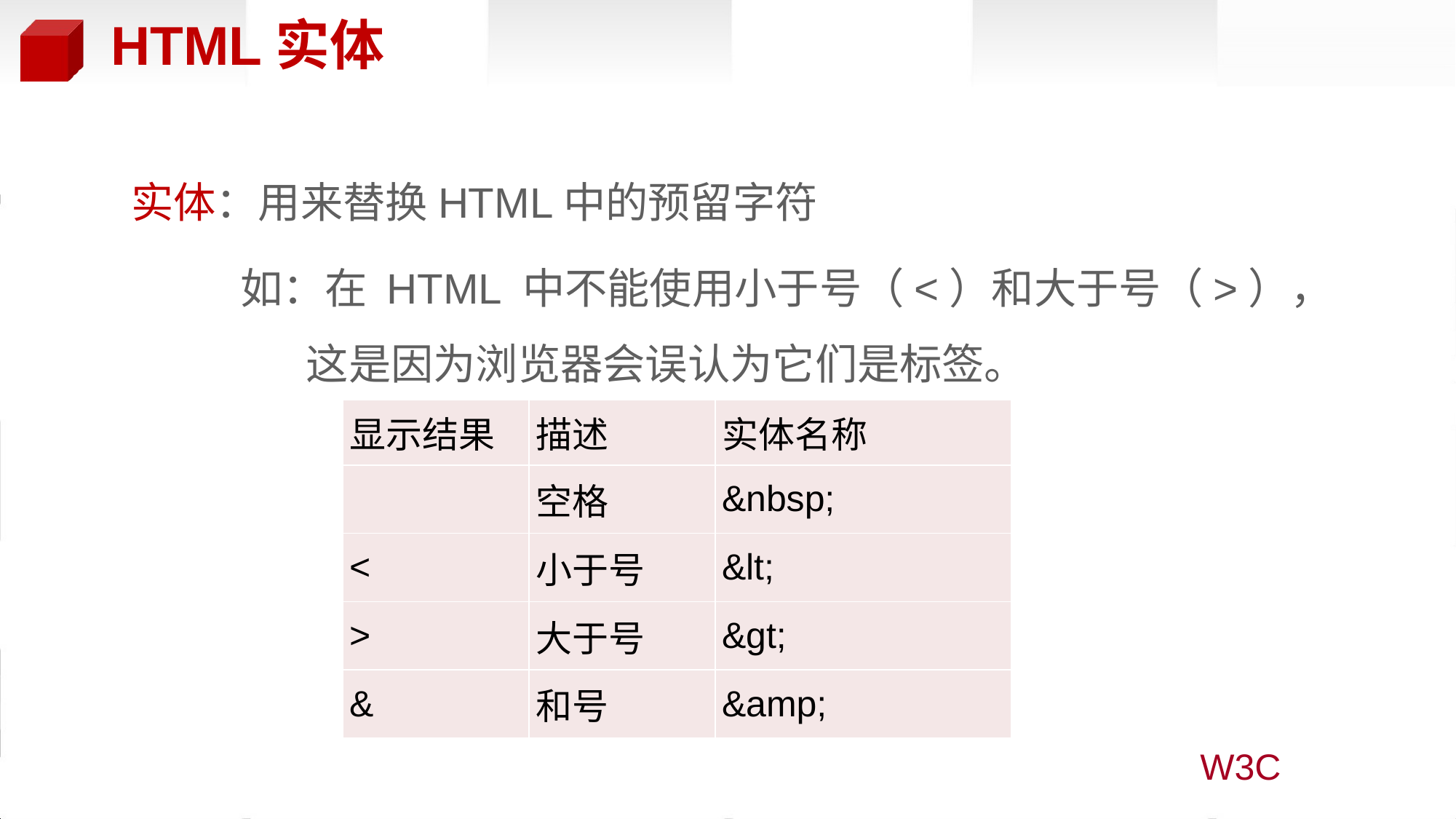

HTML实体
实体：用来替换HTML中的预留字符
	如：在 HTML 中不能使用小于号（<）和大于号（>），	       这是因为浏览器会误认为它们是标签。

| 显示结果 | 描述 | 实体名称 |
| --- | --- | --- |
|  | 空格 | &nbsp; |
| < | 小于号 | &lt; |
| > | 大于号 | &gt; |
| & | 和号 | &amp; |
W3C